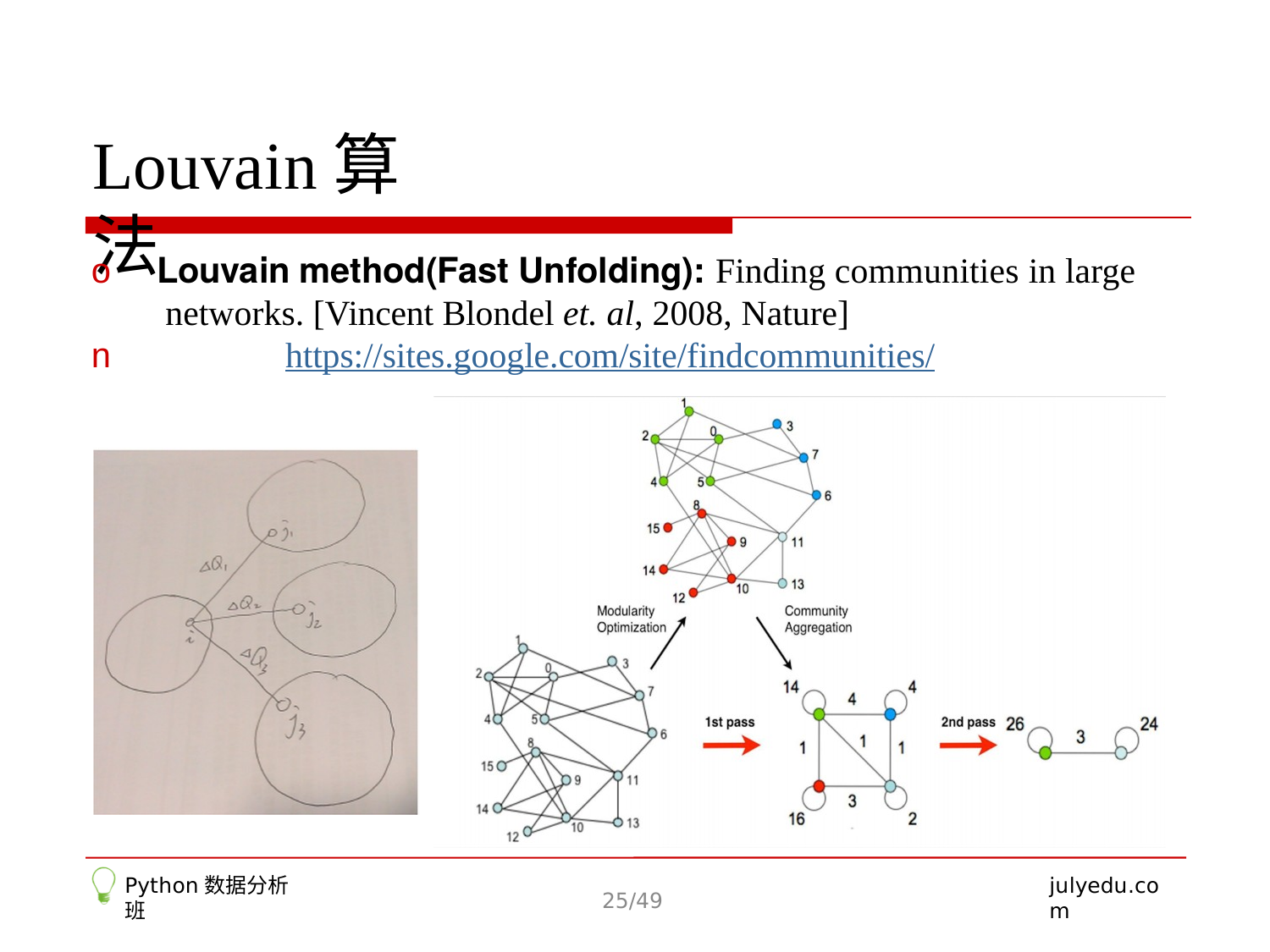

# Louvain算法

o	Louvain method(Fast Unfolding): Finding communities in large  networks. [Vincent Blondel et. al, 2008, Nature]
n	https://sites.google.com/site/findcommunities/

Python数据分析班
julyedu.com
25/49